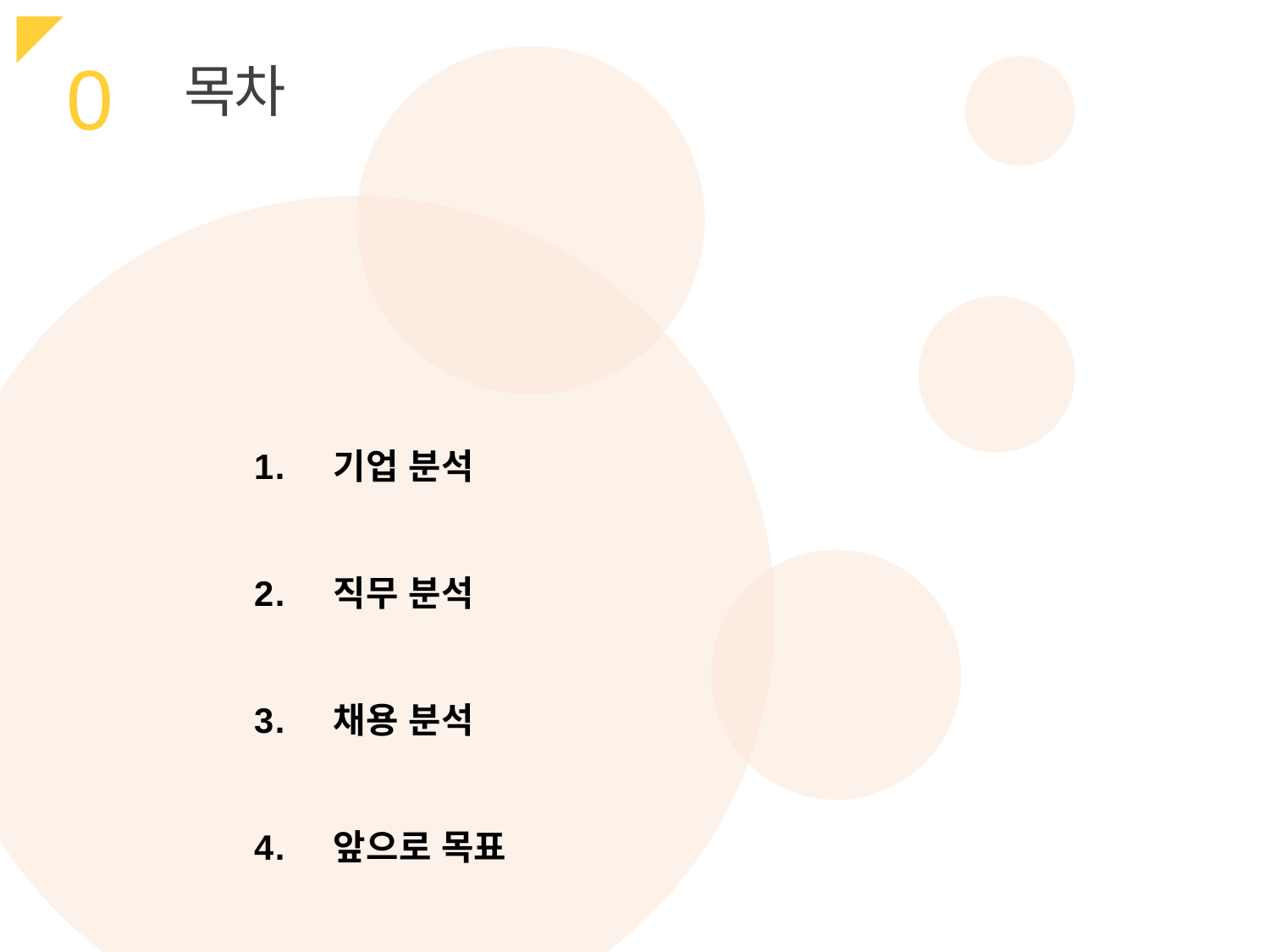

0
목차

기업 분석
직무 분석
채용 분석
앞으로 목표